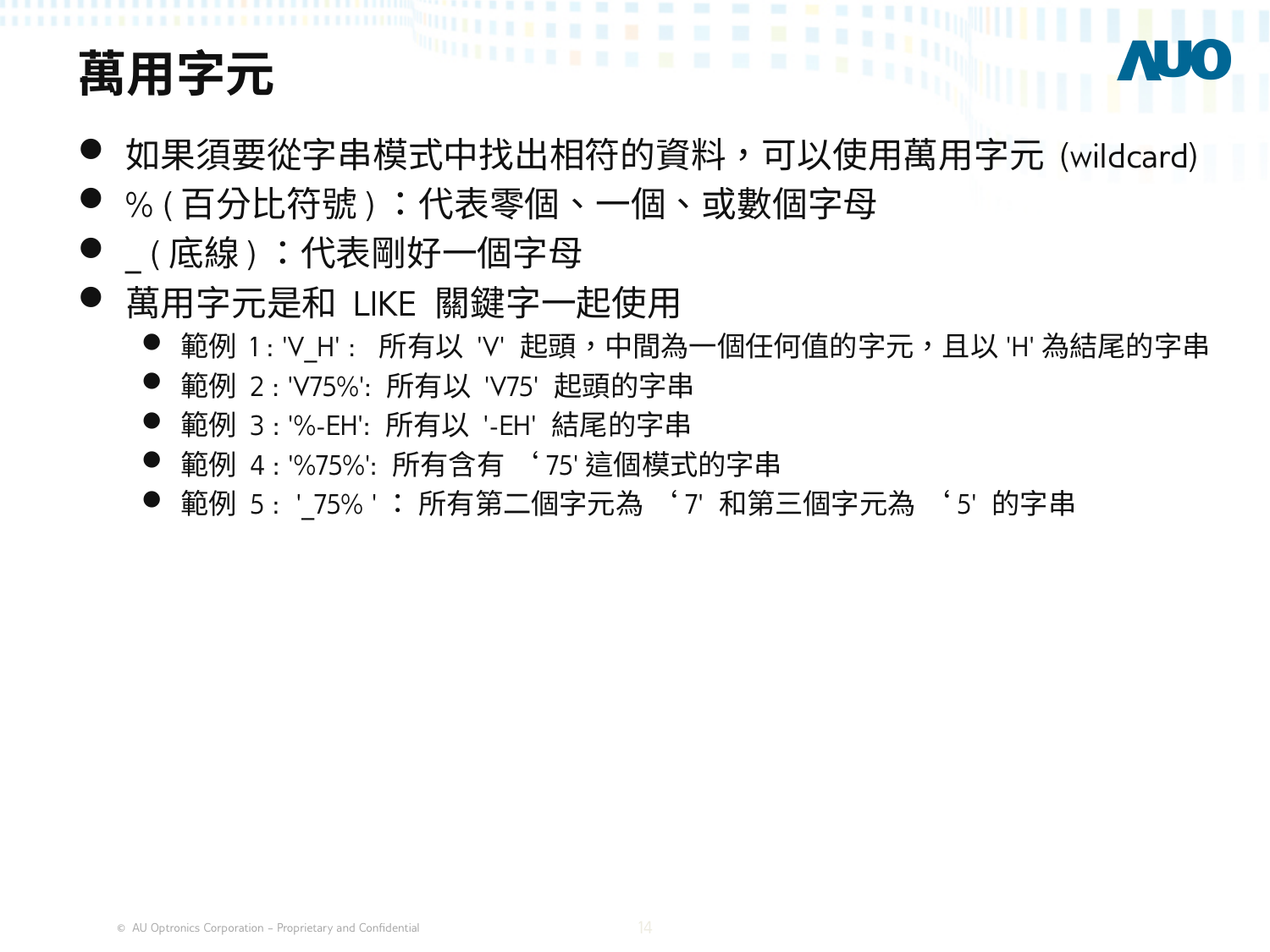

# 萬用字元
如果須要從字串模式中找出相符的資料，可以使用萬用字元 (wildcard)
% (百分比符號)：代表零個、一個、或數個字母
_ (底線)：代表剛好一個字母
萬用字元是和 LIKE 關鍵字一起使用
範例 1 : 'V_H' :  所有以 'V' 起頭，中間為一個任何值的字元，且以'H'為結尾的字串
範例 2 : 'V75%': 所有以 'V75' 起頭的字串
範例 3 : '%-EH': 所有以 '-EH' 結尾的字串
範例 4 : '%75%': 所有含有 ‘75'這個模式的字串
範例 5 :  '_75% '： 所有第二個字元為 ‘7' 和第三個字元為 ‘5' 的字串